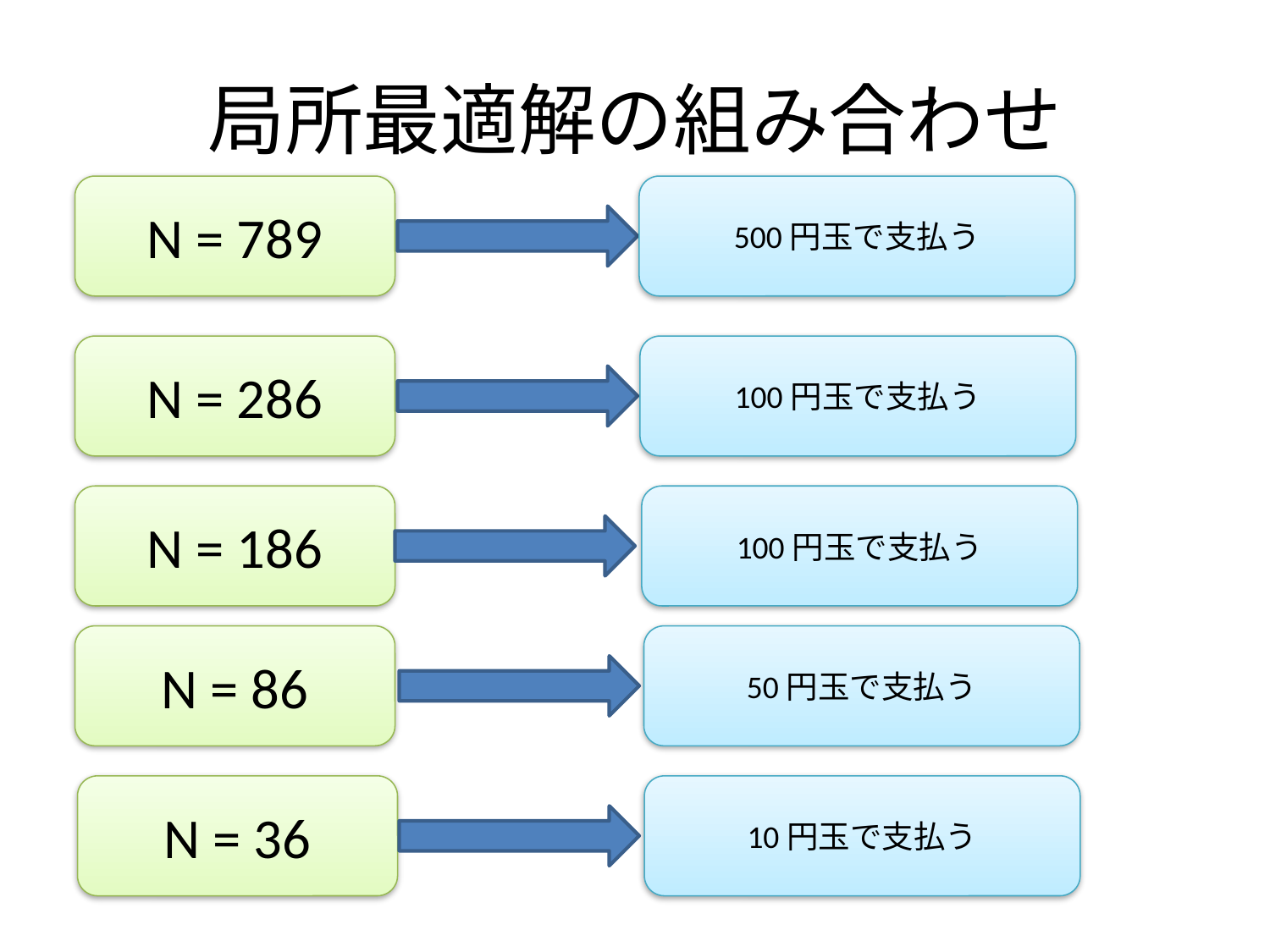

# 局所最適解の組み合わせ
N = 789
500円玉で支払う

N = 286
100円玉で支払う

N = 186
100円玉で支払う

N = 86
50円玉で支払う

N = 36
10円玉で支払う